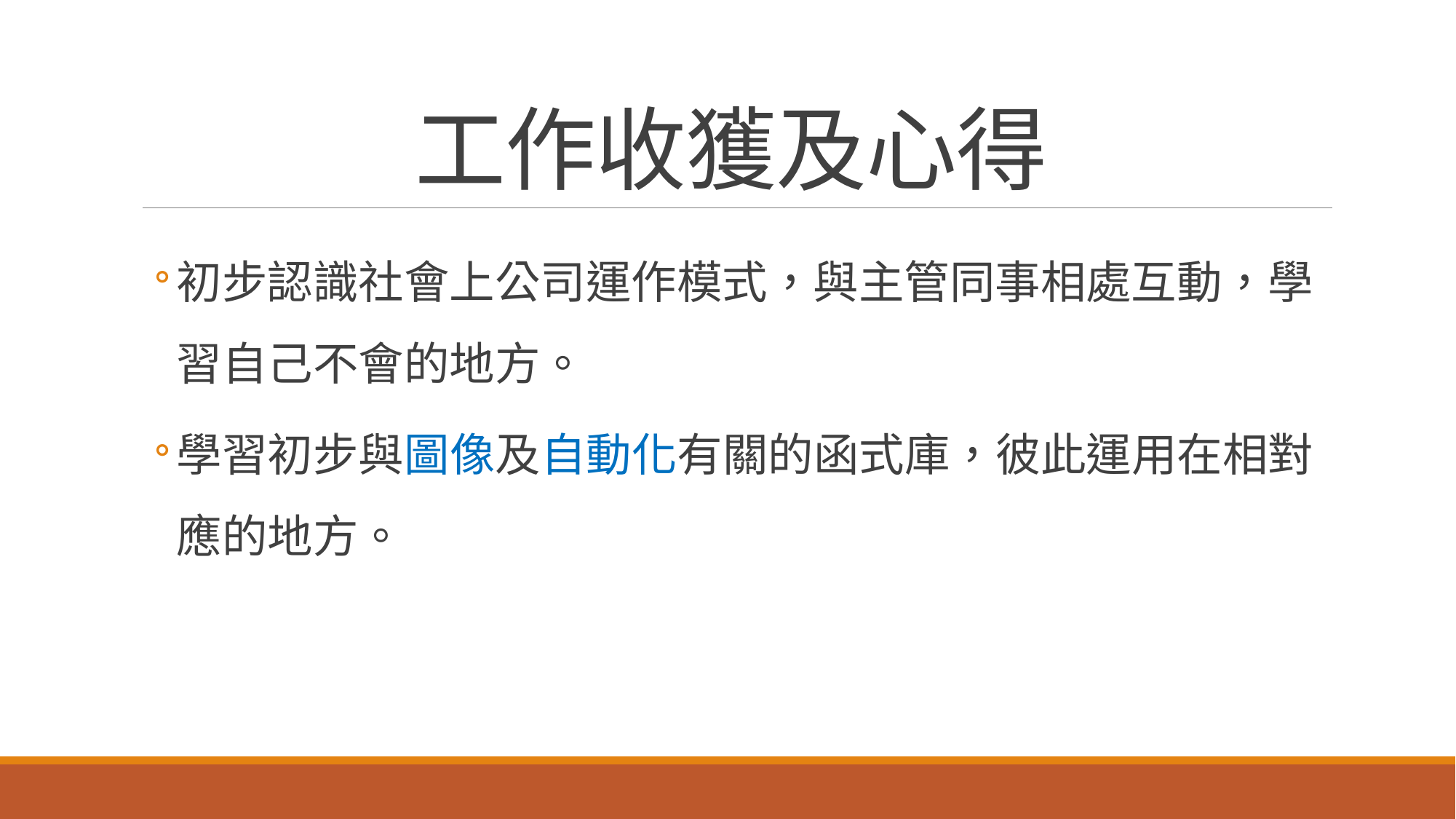

# 工作收獲及心得
初步認識社會上公司運作模式，與主管同事相處互動，學習自己不會的地方。
學習初步與圖像及自動化有關的函式庫，彼此運用在相對應的地方。